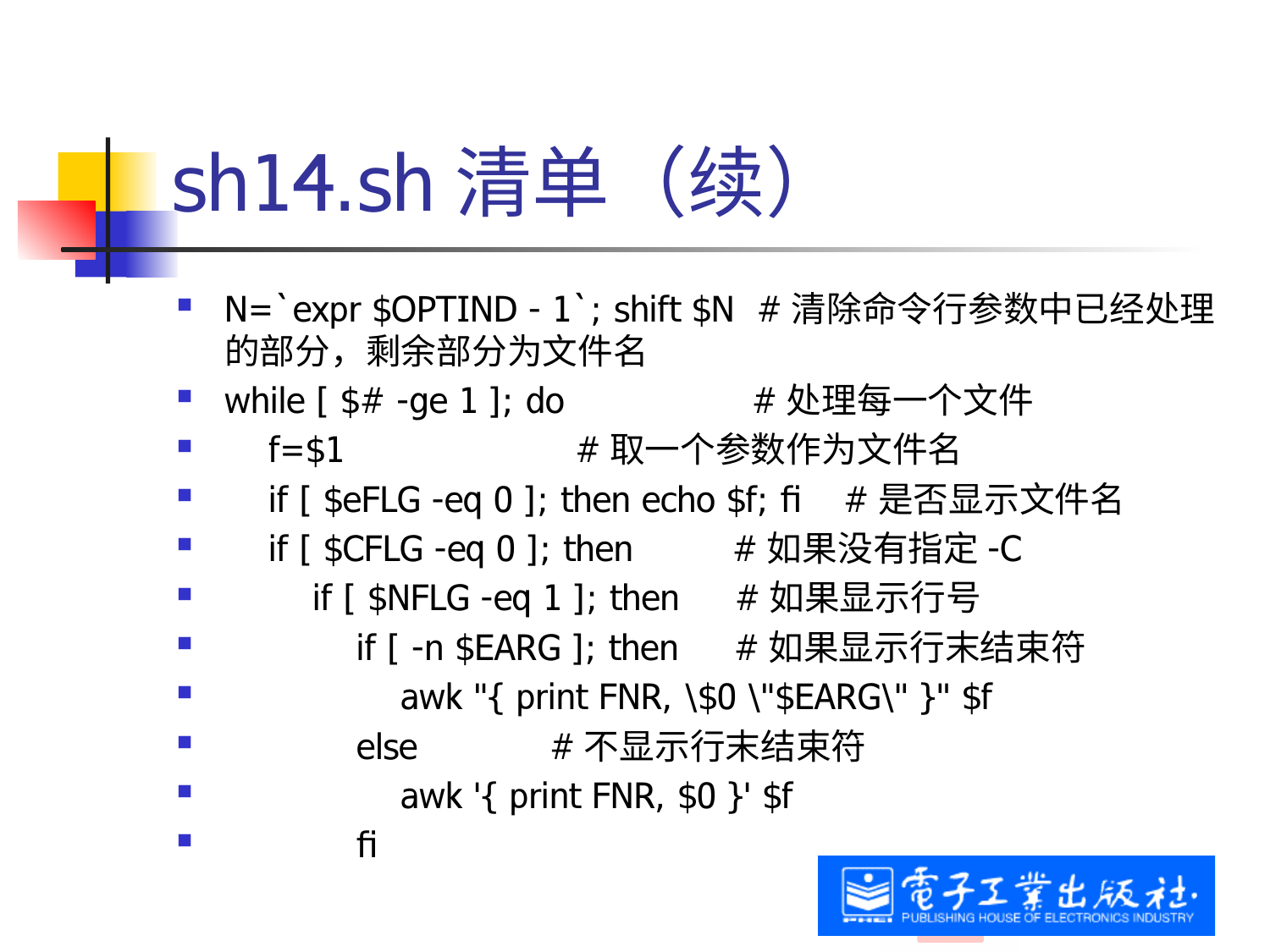

# sh14.sh清单（续）
N=`expr $OPTIND - 1`; shift $N  #清除命令行参数中已经处理的部分，剩余部分为文件名
while [ $# -ge 1 ]; do                 #处理每一个文件
    f=$1                     #取一个参数作为文件名
    if [ $eFLG -eq 0 ]; then echo $f; fi    #是否显示文件名
    if [ $CFLG -eq 0 ]; then         #如果没有指定-C
        if [ $NFLG -eq 1 ]; then     #如果显示行号
            if [ -n $EARG ]; then     #如果显示行末结束符
                awk "{ print FNR, \$0 \"$EARG\" }" $f
            else            #不显示行末结束符
                awk '{ print FNR, $0 }' $f
            fi